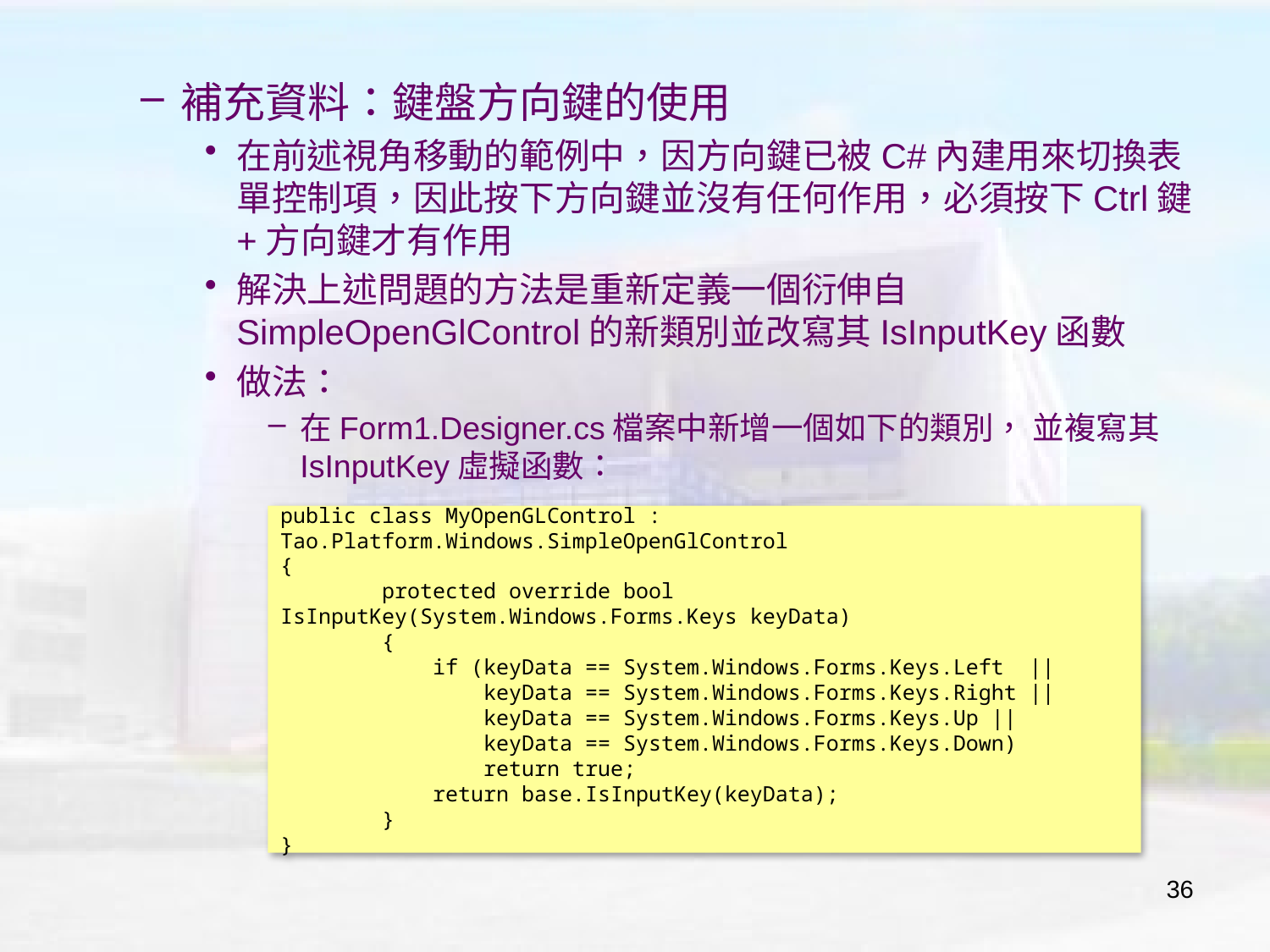

補充資料：鍵盤方向鍵的使用
在前述視角移動的範例中，因方向鍵已被C#內建用來切換表單控制項，因此按下方向鍵並沒有任何作用，必須按下Ctrl鍵+方向鍵才有作用
解決上述問題的方法是重新定義一個衍伸自SimpleOpenGlControl的新類別並改寫其IsInputKey函數
做法：
在Form1.Designer.cs檔案中新增一個如下的類別， 並複寫其IsInputKey虛擬函數：

public class MyOpenGLControl : Tao.Platform.Windows.SimpleOpenGlControl
{
        protected override bool IsInputKey(System.Windows.Forms.Keys keyData)
        {
            if (keyData == System.Windows.Forms.Keys.Left  ||
                keyData == System.Windows.Forms.Keys.Right ||
                keyData == System.Windows.Forms.Keys.Up ||
                keyData == System.Windows.Forms.Keys.Down)
                return true;
            return base.IsInputKey(keyData);
        }
}
36